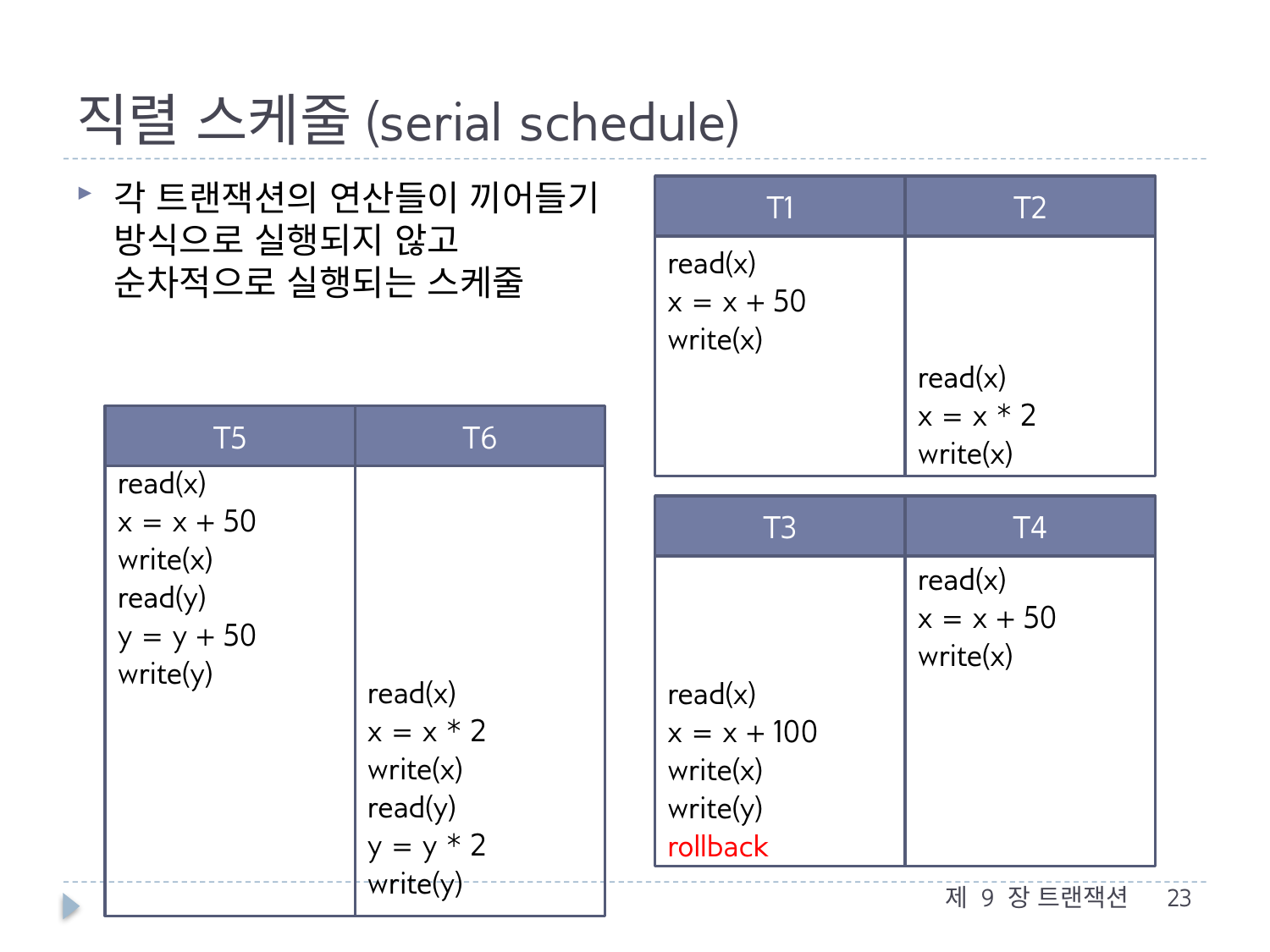

# 직렬 스케줄(serial schedule)
각 트랜잭션의 연산들이 끼어들기 방식으로 실행되지 않고 순차적으로 실행되는 스케줄
T1
T2
read(x)
x = x + 50
write(x)

read(x)
x = x * 2
write(x)
T5
T6
read(x)
x = x + 50
write(x)
read(y)
y = y + 50
write(y)

read(x)
x = x * 2
write(x)
read(y)
y = y * 2
write(y)
T3
T4

read(x)
x = x + 100
write(x)
write(y)
rollback
read(x)
x = x + 50
write(x)

제 9 장 트랜잭션
23